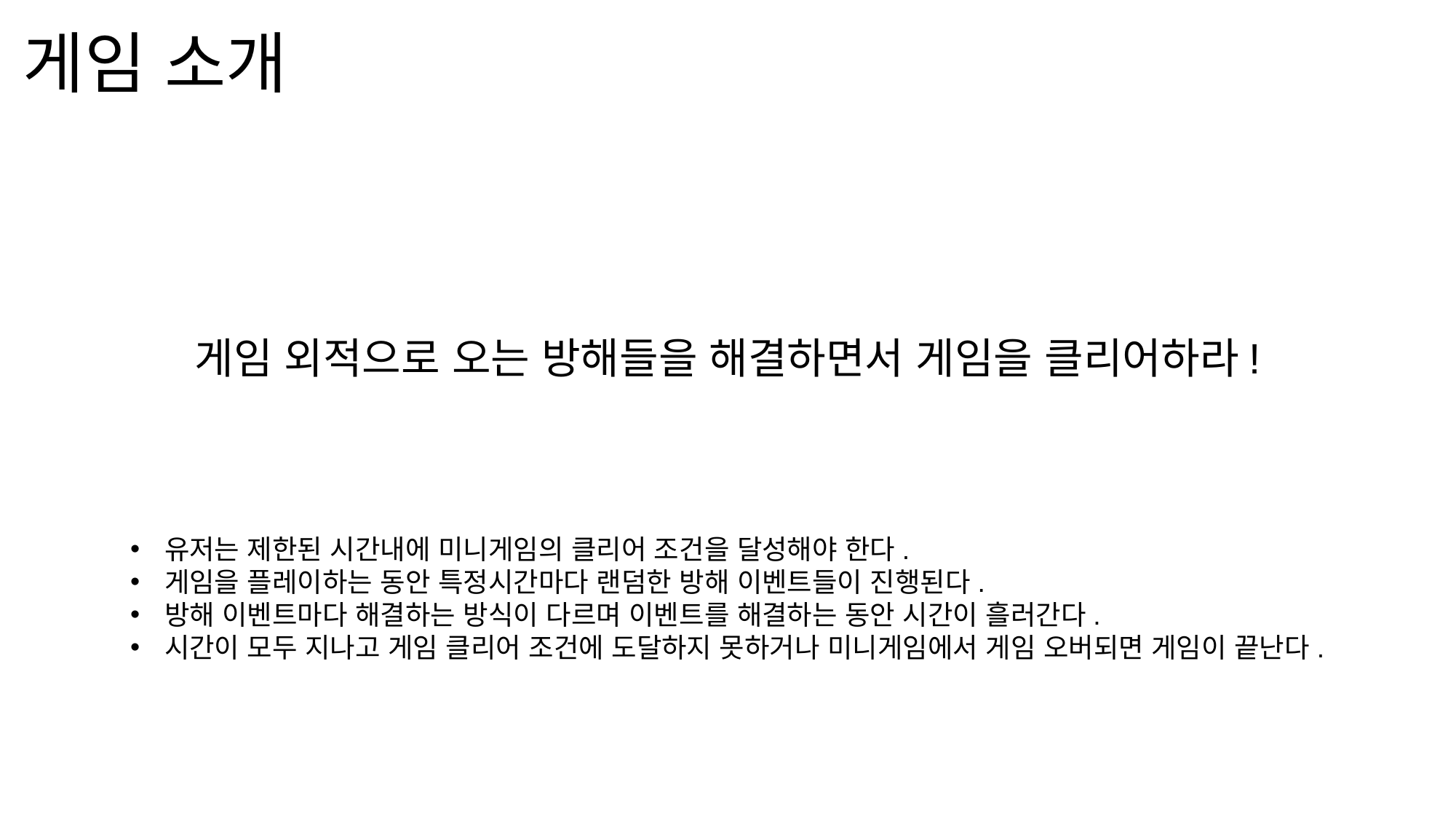

# 게임 소개
게임 외적으로 오는 방해들을 해결하면서 게임을 클리어하라!
유저는 제한된 시간내에 미니게임의 클리어 조건을 달성해야 한다.
게임을 플레이하는 동안 특정시간마다 랜덤한 방해 이벤트들이 진행된다.
방해 이벤트마다 해결하는 방식이 다르며 이벤트를 해결하는 동안 시간이 흘러간다.
시간이 모두 지나고 게임 클리어 조건에 도달하지 못하거나 미니게임에서 게임 오버되면 게임이 끝난다.